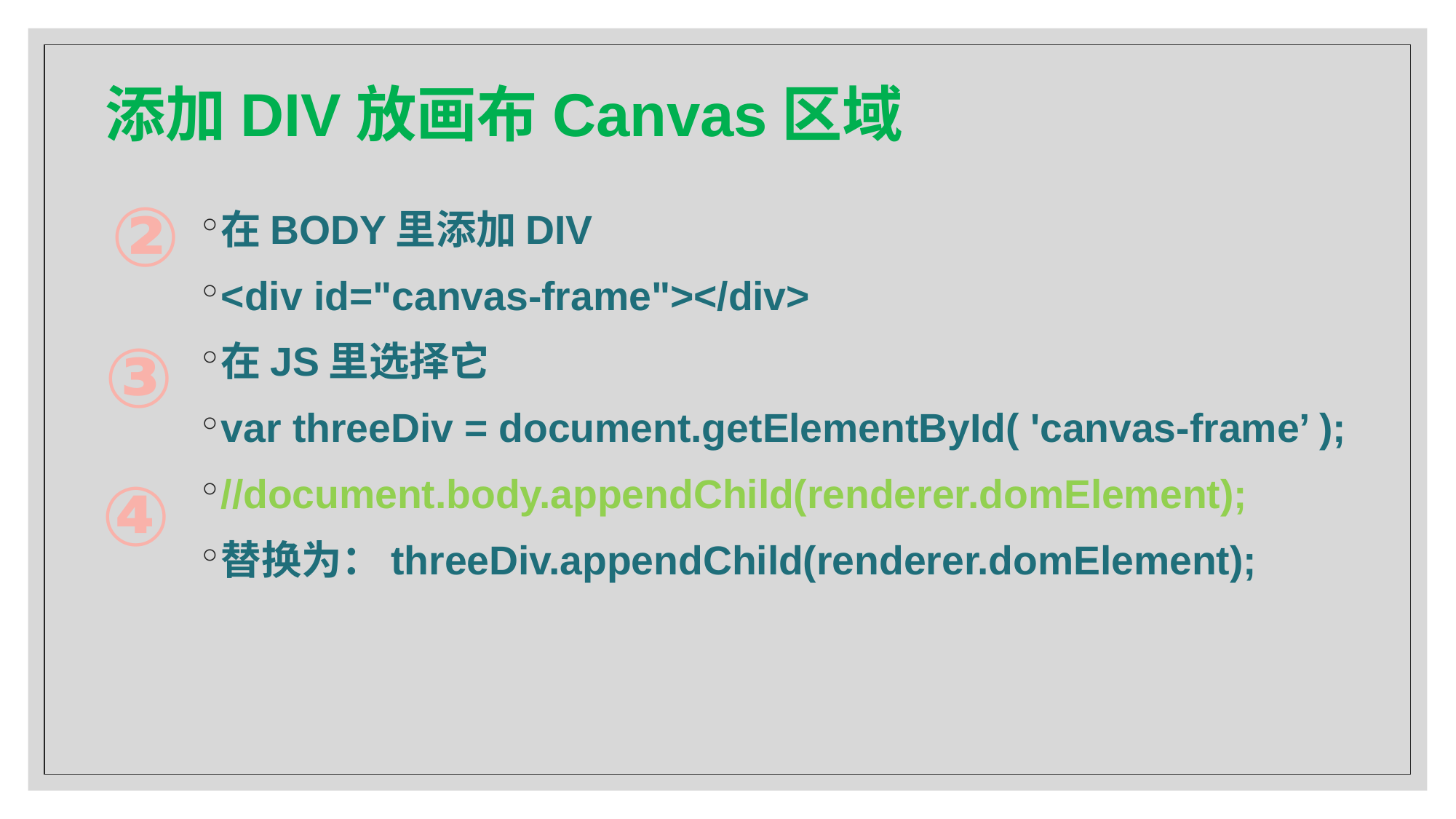

# 添加DIV放画布Canvas区域
②
在BODY里添加DIV
<div id="canvas-frame"></div>
在JS里选择它
var threeDiv = document.getElementById( 'canvas-frame’ );
//document.body.appendChild(renderer.domElement);
替换为：threeDiv.appendChild(renderer.domElement);
③
④